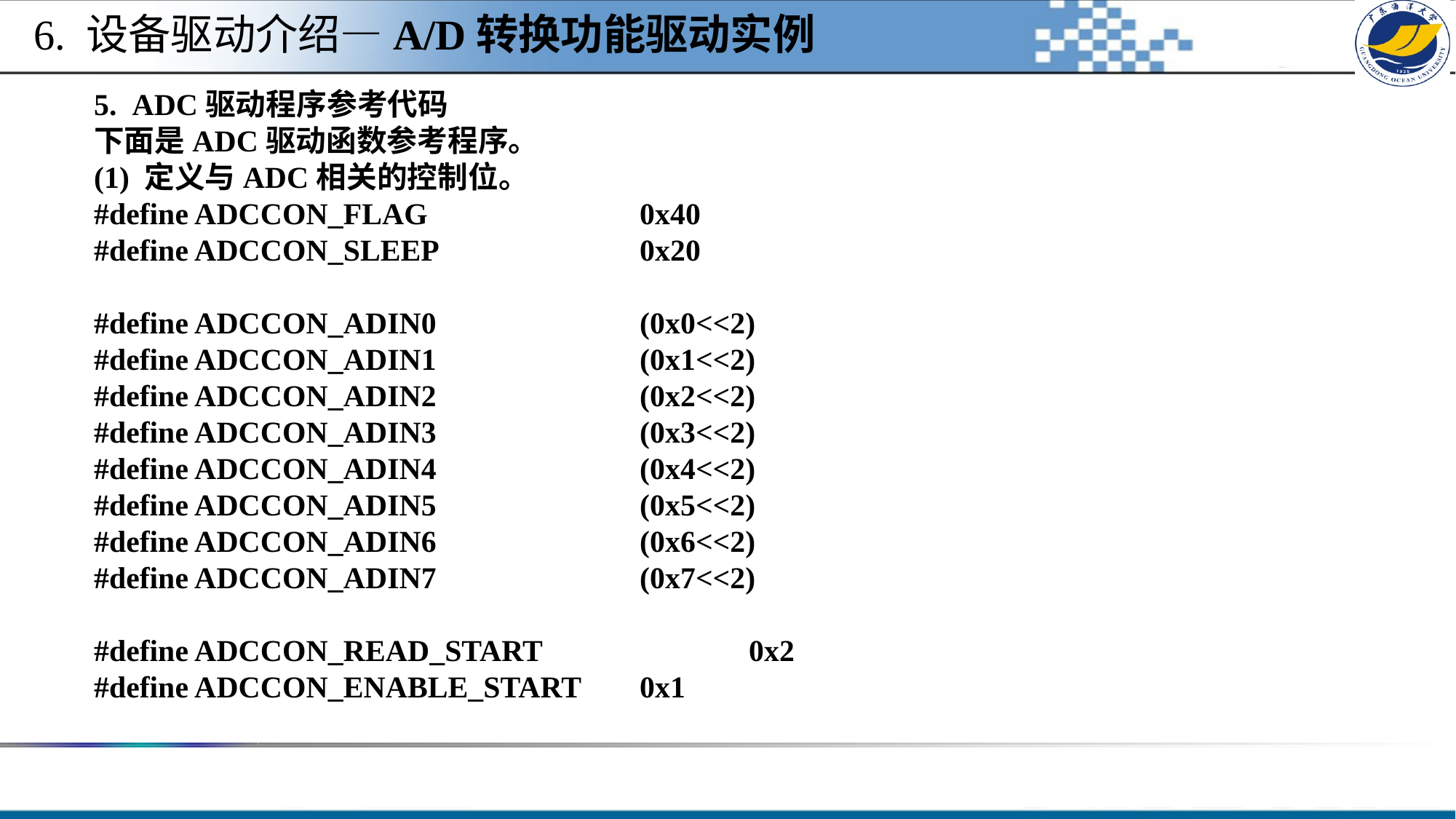

6. 设备驱动介绍—A/D转换功能驱动实例
# 5.  ADC驱动程序参考代码 下面是ADC驱动函数参考程序。 (1) 定义与ADC相关的控制位。 #define ADCCON_FLAG		0x40 #define ADCCON_SLEEP		0x20   #define ADCCON_ADIN0		(0x0<<2) #define ADCCON_ADIN1		(0x1<<2) #define ADCCON_ADIN2		(0x2<<2) #define ADCCON_ADIN3		(0x3<<2) #define ADCCON_ADIN4		(0x4<<2) #define ADCCON_ADIN5		(0x5<<2) #define ADCCON_ADIN6		(0x6<<2) #define ADCCON_ADIN7		(0x7<<2)   #define ADCCON_READ_START		0x2 #define ADCCON_ENABLE_START	0x1